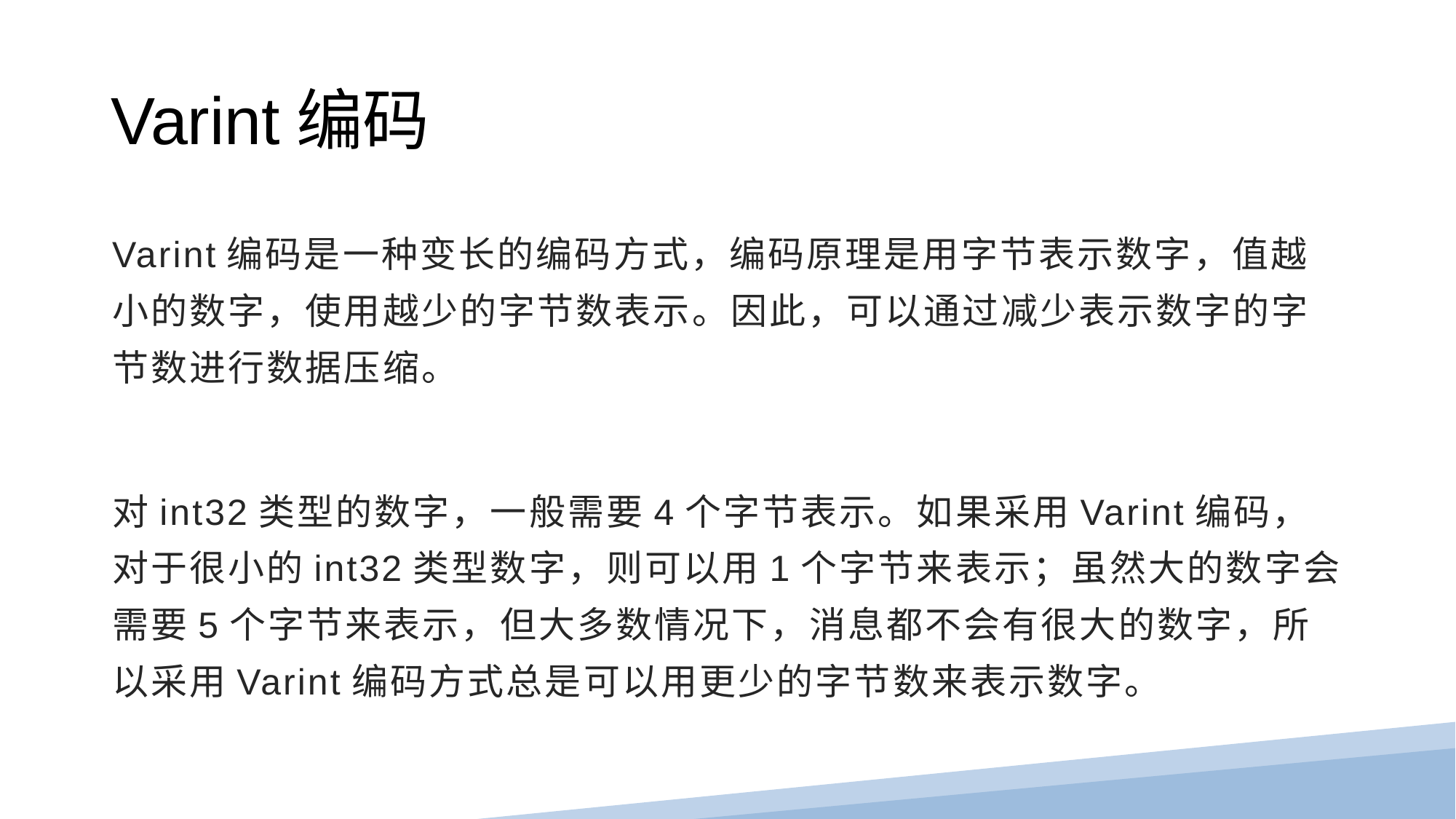

Varint编码
Varint编码是一种变长的编码方式，编码原理是用字节表示数字，值越小的数字，使用越少的字节数表示。因此，可以通过减少表示数字的字节数进行数据压缩。

对int32类型的数字，一般需要4个字节表示。如果采用Varint编码，对于很小的int32类型数字，则可以用1个字节来表示；虽然大的数字会需要5个字节来表示，但大多数情况下，消息都不会有很大的数字，所以采用Varint编码方式总是可以用更少的字节数来表示数字。